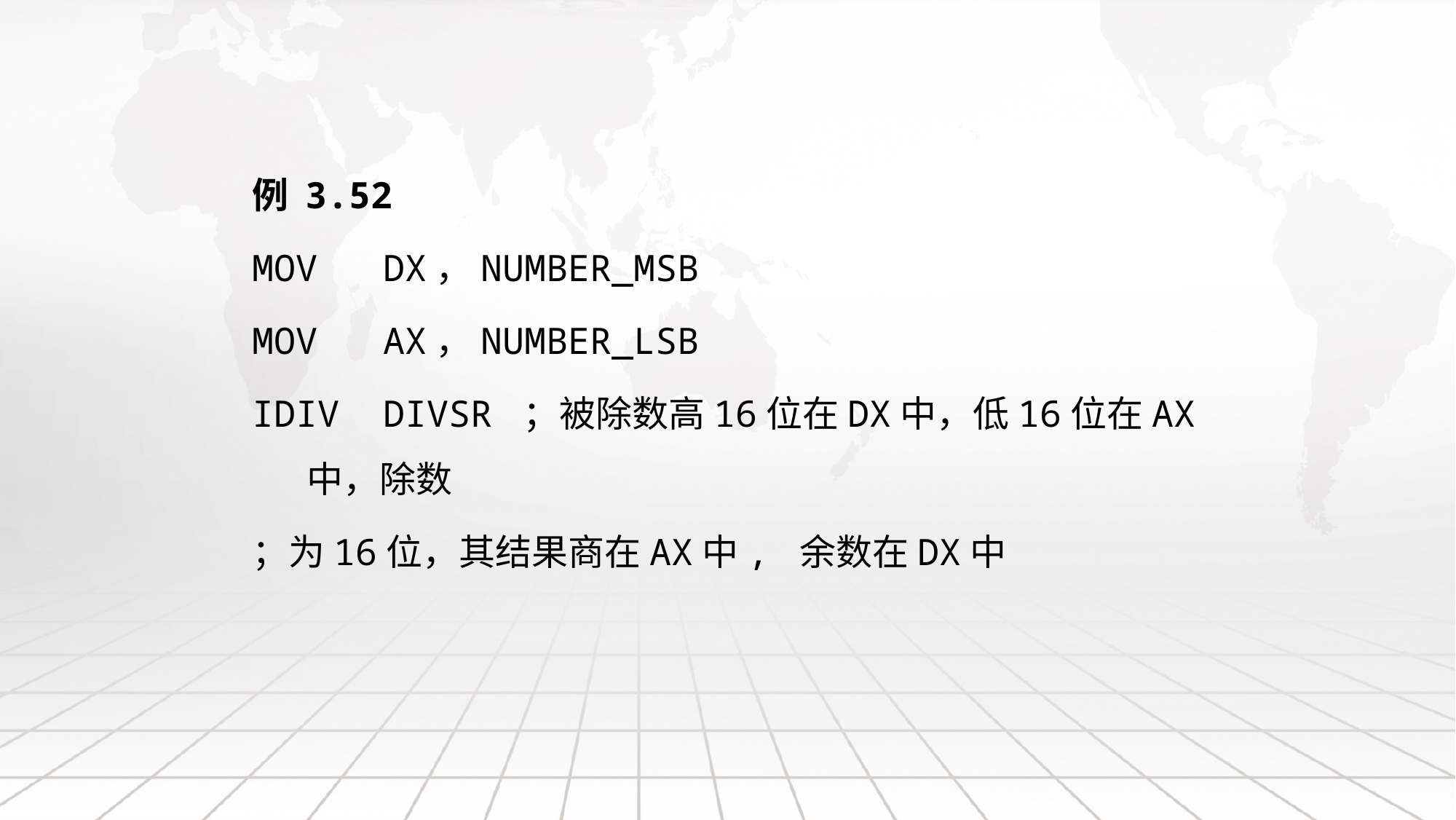

例 3.52
MOV   DX，NUMBER_MSB
MOV   AX，NUMBER_LSB
IDIV  DIVSR ；被除数高16位在DX中，低16位在AX中，除数
；为16位，其结果商在AX中, 余数在DX中